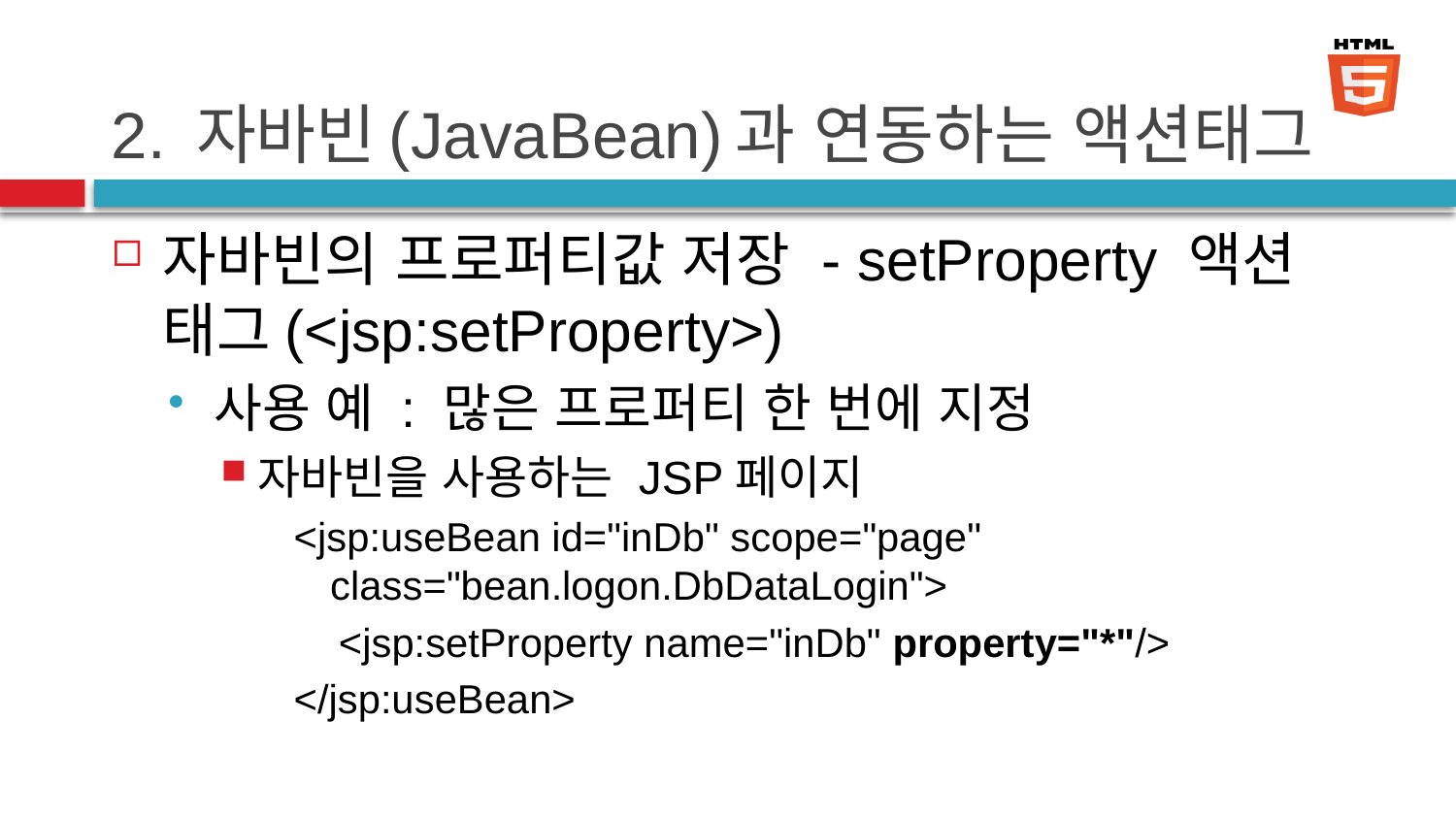

# 2. 자바빈(JavaBean)과 연동하는 액션태그
자바빈의 프로퍼티값 저장 - setProperty 액션 태그(<jsp:setProperty>)
사용 예 : 많은 프로퍼티 한 번에 지정
자바빈을 사용하는 JSP페이지
<jsp:useBean id="inDb" scope="page" class="bean.logon.DbDataLogin">
    <jsp:setProperty name="inDb" property="*"/>
</jsp:useBean>